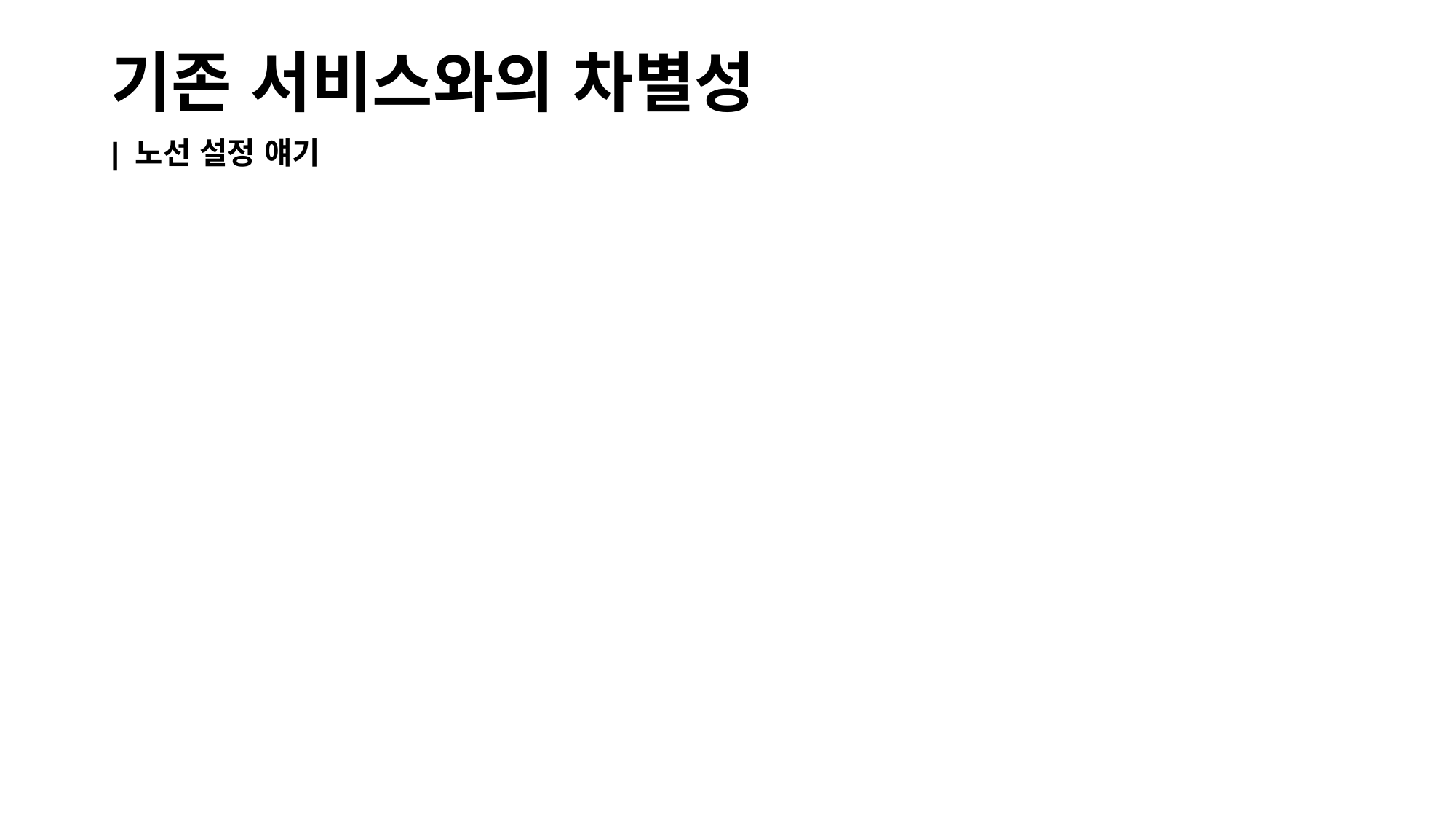

# 기존 서비스와의 차별성
| 노선 설정 얘기